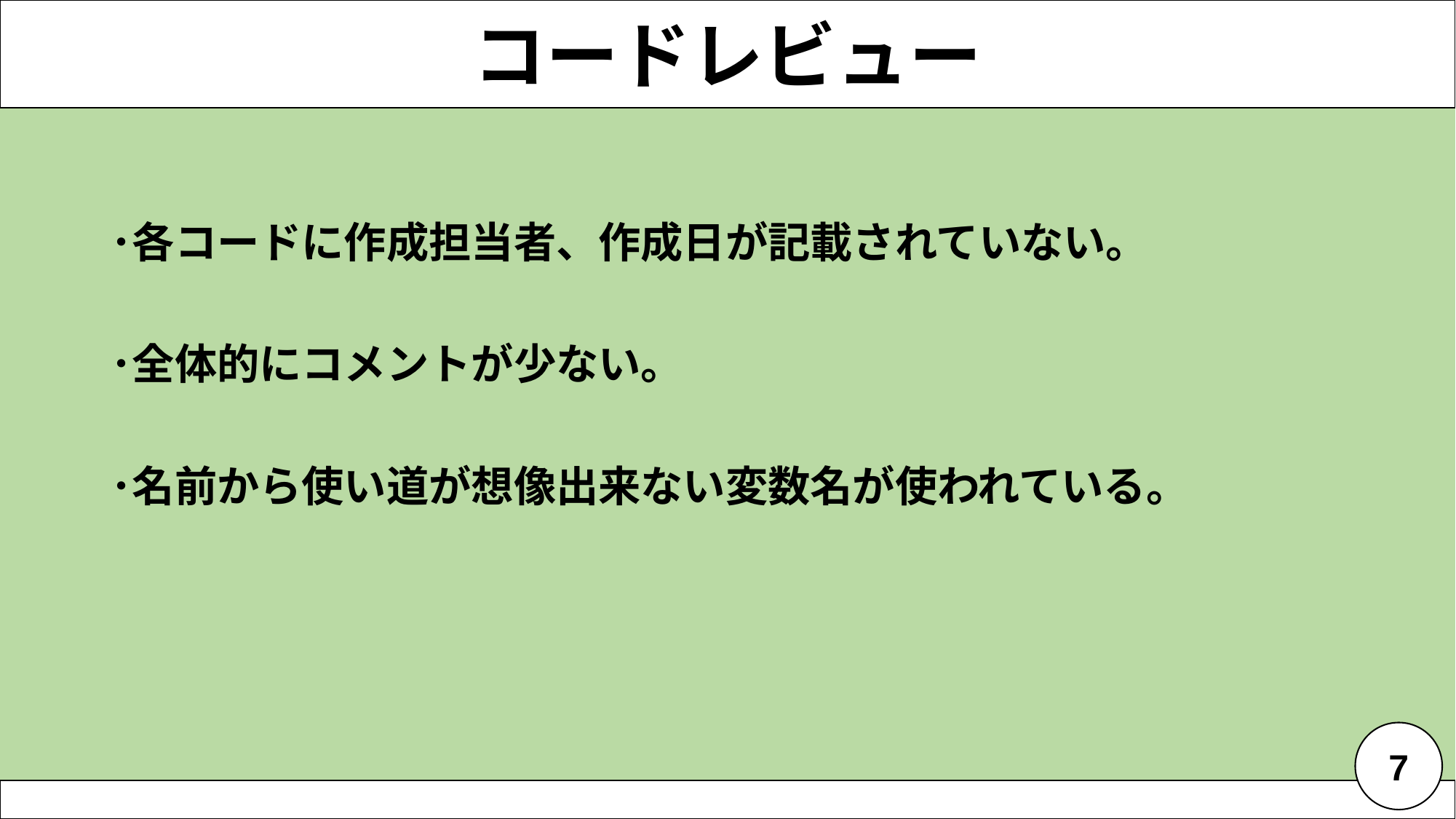

コードレビュー

･各コードに作成担当者、作成日が記載されていない。

･全体的にコメントが少ない。

･名前から使い道が想像出来ない変数名が使われている。
7